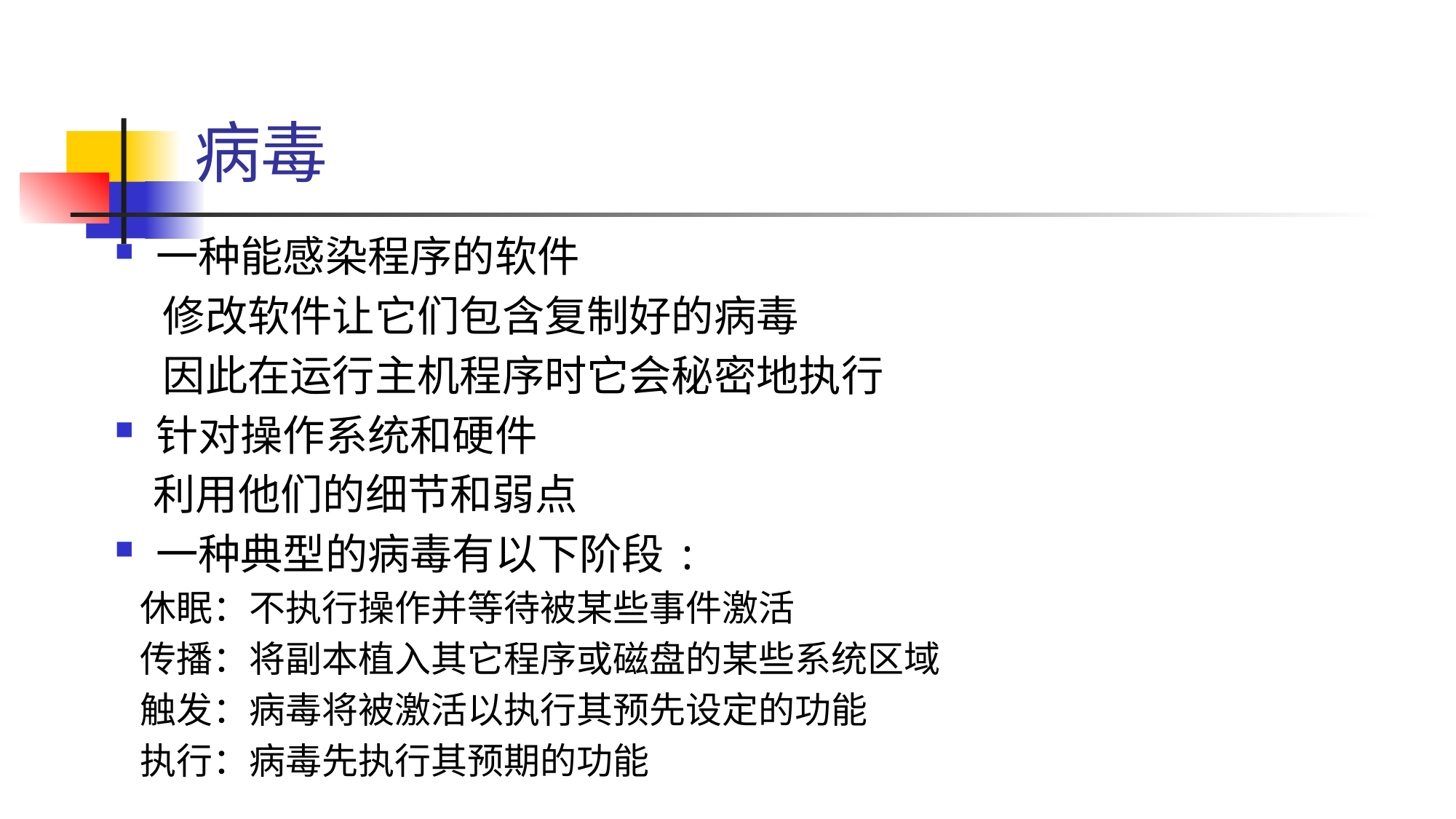

# 病毒
一种能感染程序的软件
    修改软件让它们包含复制好的病毒
    因此在运行主机程序时它会秘密地执行
针对操作系统和硬件
   利用他们的细节和弱点
一种典型的病毒有以下阶段:
  休眠：不执行操作并等待被某些事件激活
  传播：将副本植入其它程序或磁盘的某些系统区域
  触发：病毒将被激活以执行其预先设定的功能
  执行：病毒先执行其预期的功能